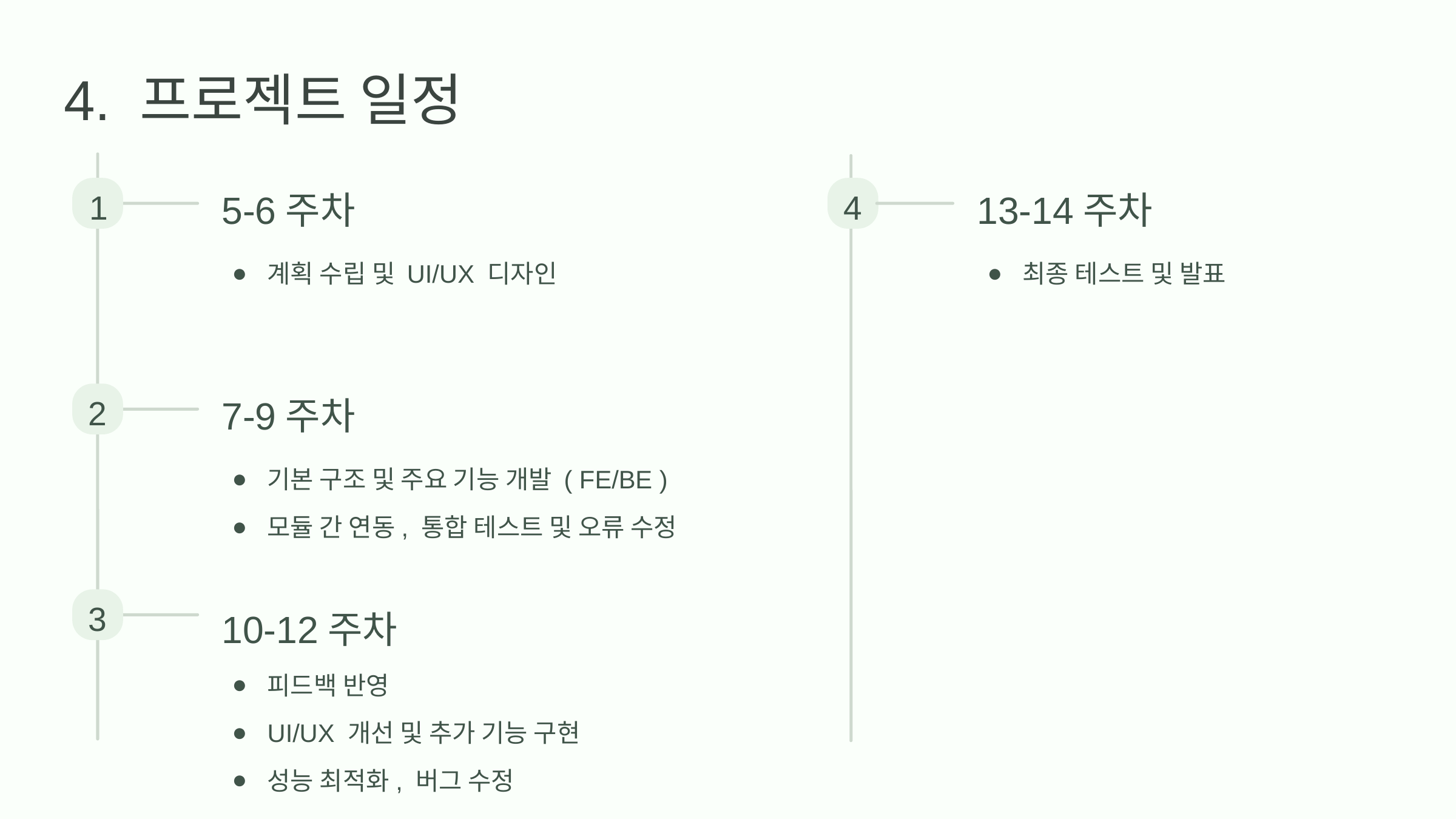

4. 프로젝트 일정

13-14주차
5-6주차

4
1

최종 테스트 및 발표
계획 수립 및 UI/UX 디자인
7-9주차

2

기본 구조 및 주요 기능 개발 ( FE/BE )
모듈 간 연동, 통합 테스트 및 오류 수정

10-12주차
3

피드백 반영

UI/UX 개선 및 추가 기능 구현
성능 최적화, 버그 수정